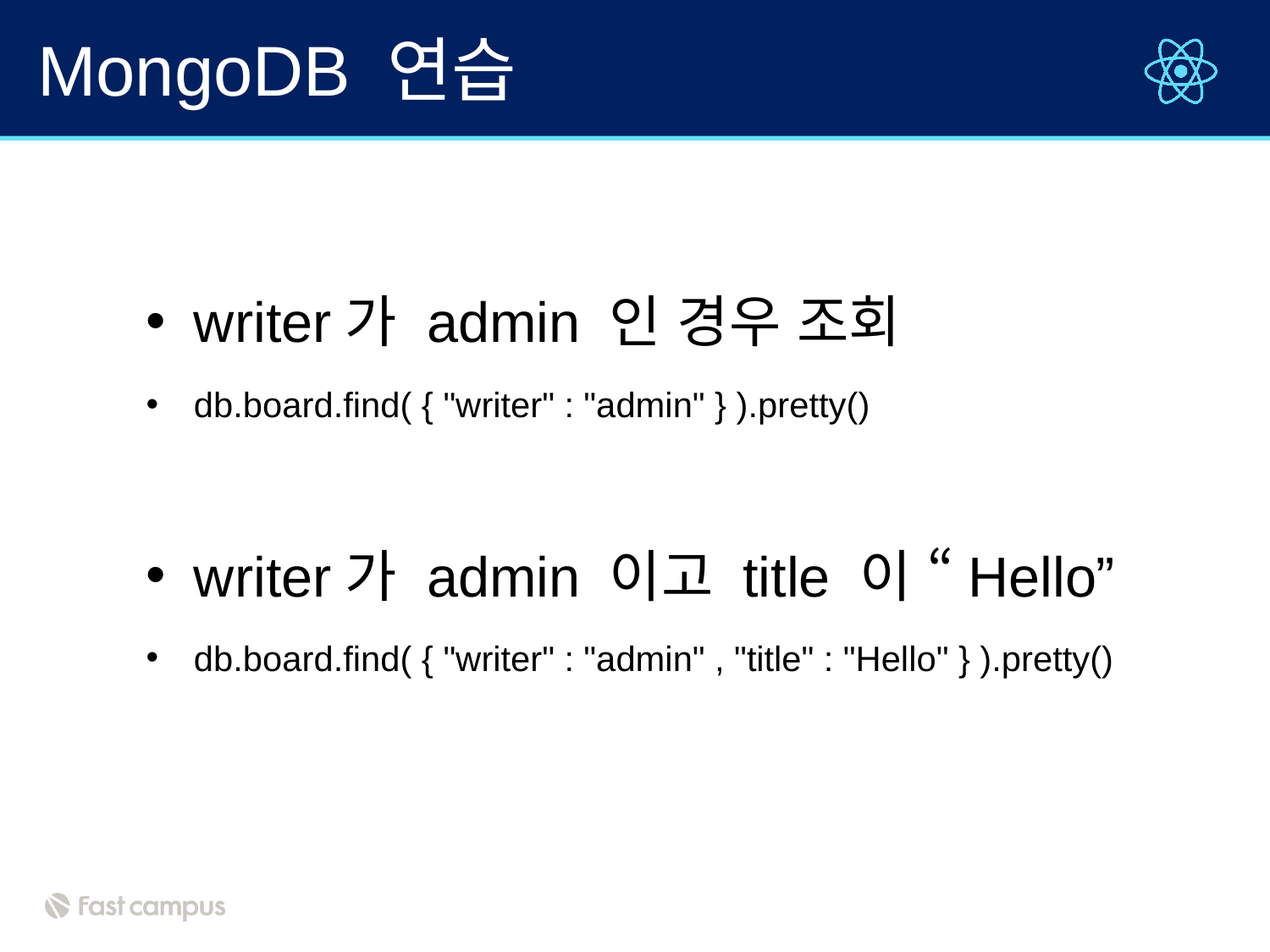

# MongoDB 연습
writer가 admin 인 경우 조회
db.board.find( { "writer" : "admin" } ).pretty()

writer가 admin 이고 title 이 “Hello”
db.board.find( { "writer" : "admin" , "title" : "Hello" } ).pretty()